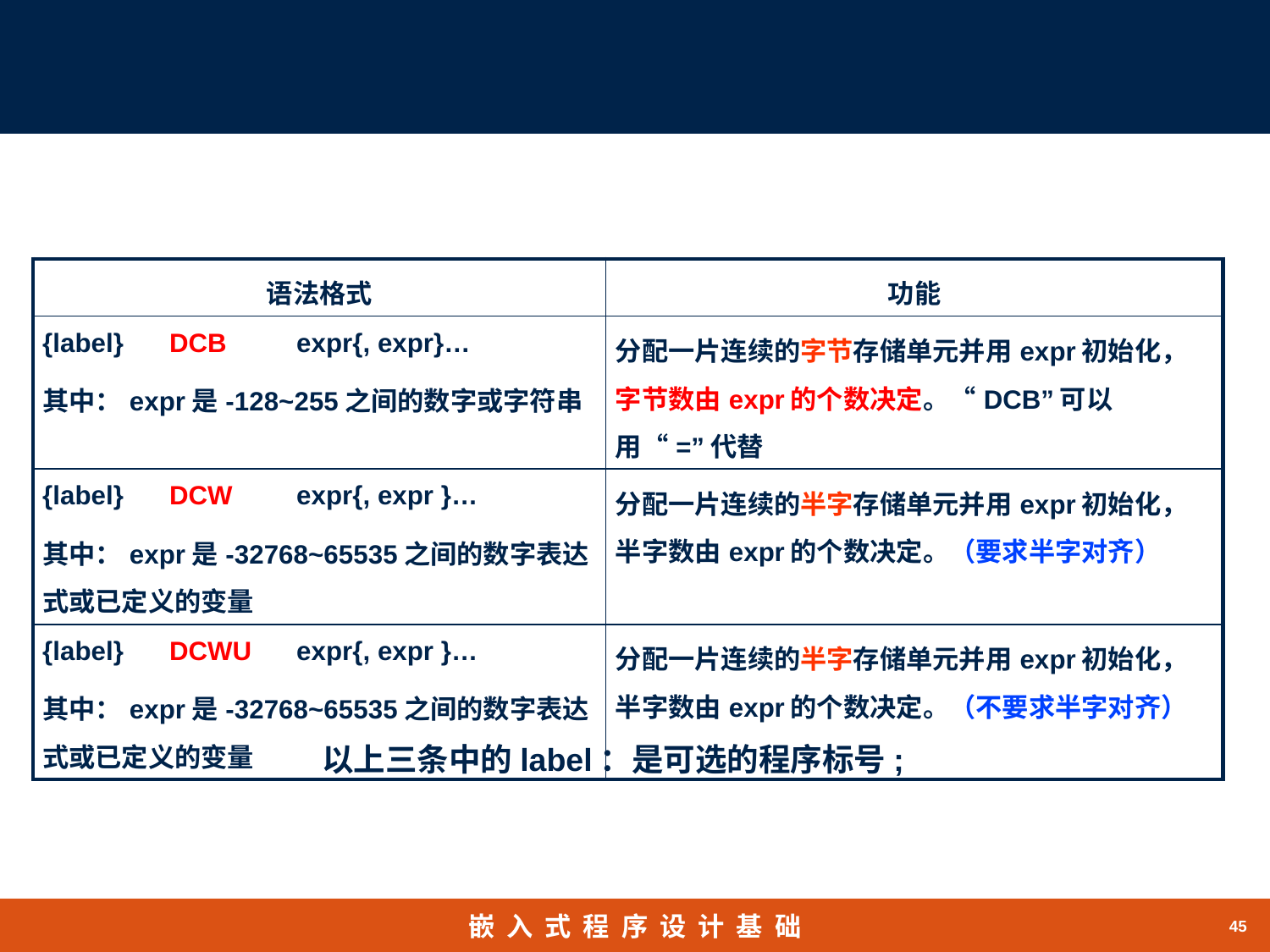

# 3. 数据定义伪操作
| 语法格式 | 功能 |
| --- | --- |
| {label} DCB expr{, expr}… 其中：expr是-128~255之间的数字或字符串 | 分配一片连续的字节存储单元并用expr初始化，字节数由expr的个数决定。“DCB”可以用“=”代替 |
| {label} DCW expr{, expr }… 其中：expr是-32768~65535之间的数字表达式或已定义的变量 | 分配一片连续的半字存储单元并用expr初始化，半字数由expr的个数决定。（要求半字对齐） |
| {label} DCWU expr{, expr }… 其中：expr是-32768~65535之间的数字表达式或已定义的变量 | 分配一片连续的半字存储单元并用expr初始化，半字数由expr的个数决定。（不要求半字对齐） |
以上三条中的label：是可选的程序标号;